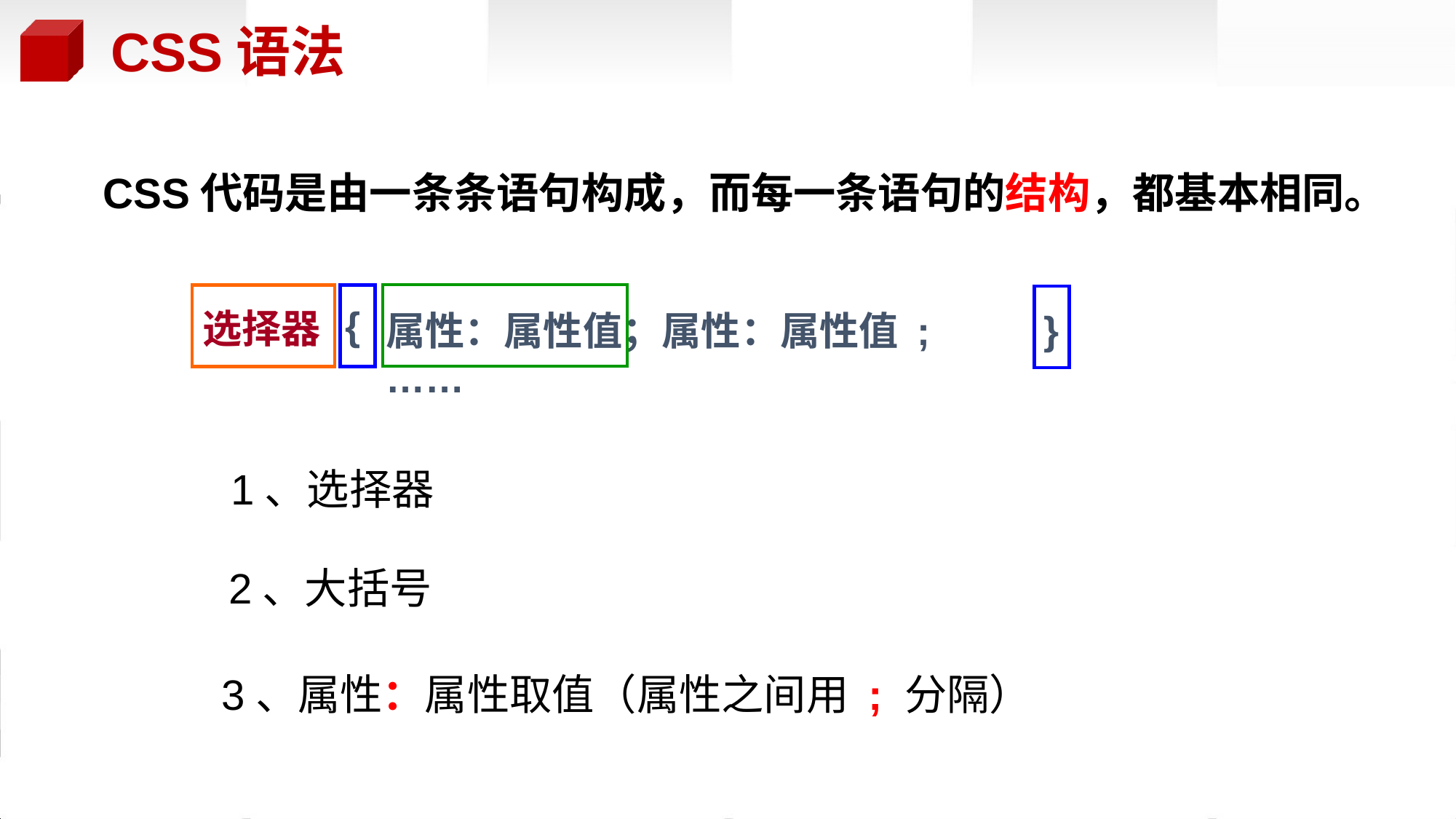

# CSS语法
CSS代码是由一条条语句构成，而每一条语句的结构，都基本相同。

3、属性：属性取值（属性之间用 ; 分隔）

1、选择器

{
选择器
}
属性：属性值；属性：属性值 ; ……
2、大括号